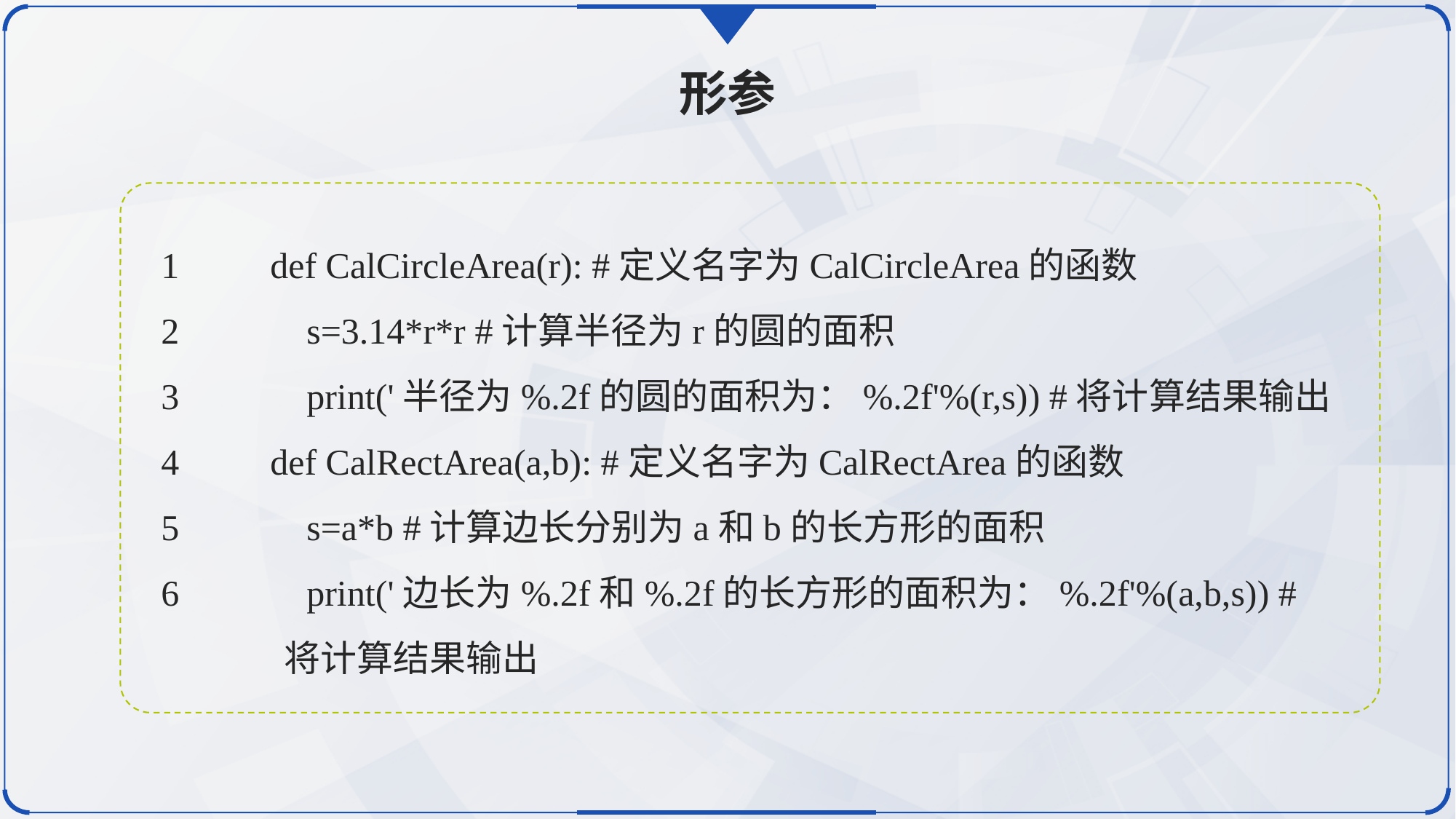

形参

1	def CalCircleArea(r): #定义名字为CalCircleArea的函数
2	    s=3.14*r*r #计算半径为r的圆的面积
3	    print('半径为%.2f的圆的面积为：%.2f'%(r,s)) #将计算结果输出
4	def CalRectArea(a,b): #定义名字为CalRectArea的函数
5	    s=a*b #计算边长分别为a和b的长方形的面积
6	    print('边长为%.2f和%.2f的长方形的面积为：%.2f'%(a,b,s)) #
              将计算结果输出